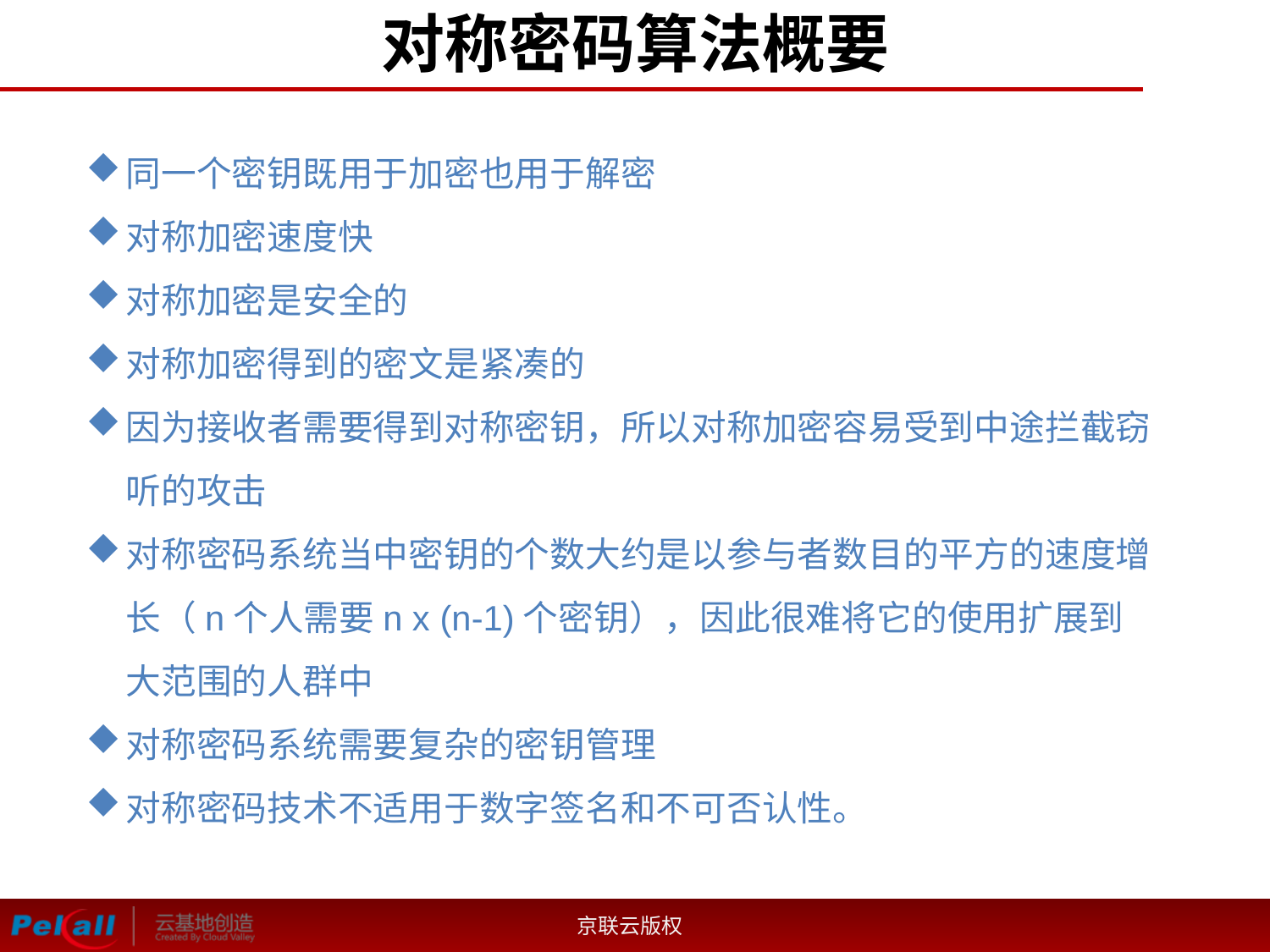

# 对称密码算法概要
同一个密钥既用于加密也用于解密
对称加密速度快
对称加密是安全的
对称加密得到的密文是紧凑的
因为接收者需要得到对称密钥，所以对称加密容易受到中途拦截窃听的攻击
对称密码系统当中密钥的个数大约是以参与者数目的平方的速度增长（n个人需要n x (n-1)个密钥），因此很难将它的使用扩展到大范围的人群中
对称密码系统需要复杂的密钥管理
对称密码技术不适用于数字签名和不可否认性。